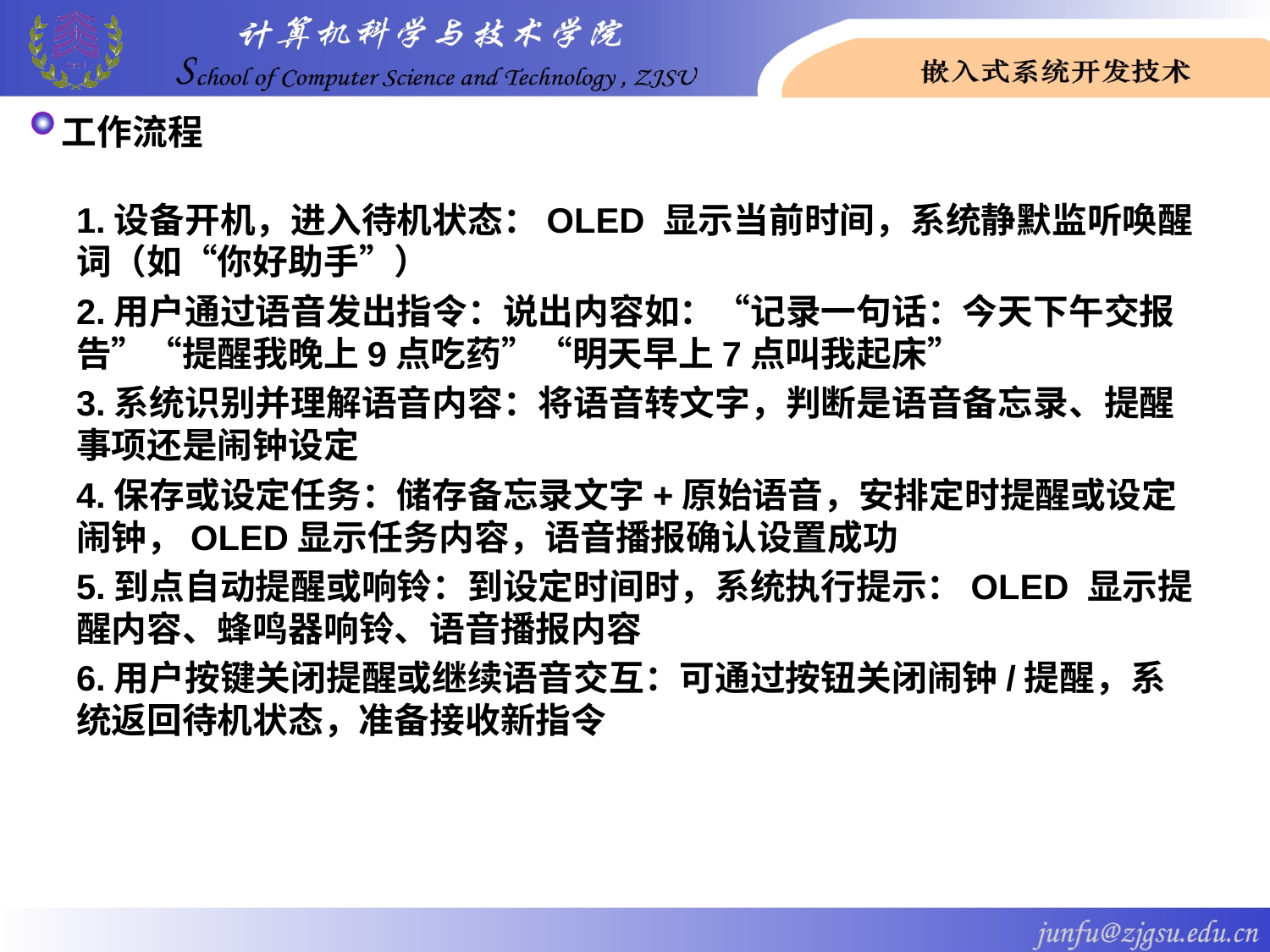

# 工作流程
1.设备开机，进入待机状态：OLED 显示当前时间，系统静默监听唤醒词（如“你好助手”）
2.用户通过语音发出指令：说出内容如：“记录一句话：今天下午交报告”“提醒我晚上9点吃药”“明天早上7点叫我起床”
3.系统识别并理解语音内容：将语音转文字，判断是语音备忘录、提醒事项还是闹钟设定
4.保存或设定任务：储存备忘录文字+原始语音，安排定时提醒或设定闹钟，OLED显示任务内容，语音播报确认设置成功
5.到点自动提醒或响铃：到设定时间时，系统执行提示：OLED 显示提醒内容、蜂鸣器响铃、语音播报内容
6.用户按键关闭提醒或继续语音交互：可通过按钮关闭闹钟/提醒，系统返回待机状态，准备接收新指令